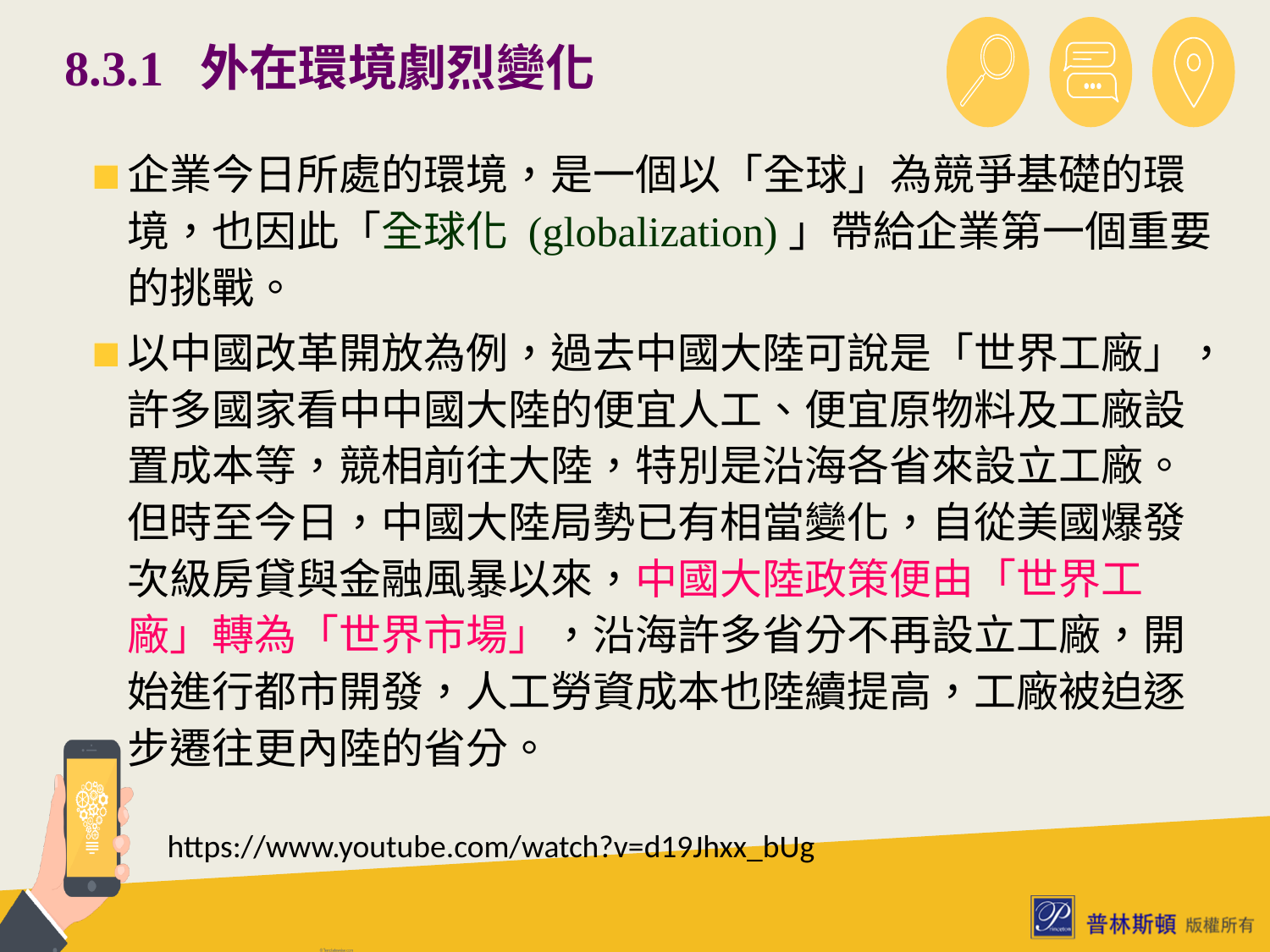

# 8.3.1  外在環境劇烈變化
企業今日所處的環境，是一個以「全球」為競爭基礎的環境，也因此「全球化 (globalization)」帶給企業第一個重要的挑戰。
以中國改革開放為例，過去中國大陸可說是「世界工廠」，許多國家看中中國大陸的便宜人工、便宜原物料及工廠設置成本等，競相前往大陸，特別是沿海各省來設立工廠。但時至今日，中國大陸局勢已有相當變化，自從美國爆發次級房貸與金融風暴以來，中國大陸政策便由「世界工廠」轉為「世界市場」，沿海許多省分不再設立工廠，開始進行都市開發，人工勞資成本也陸續提高，工廠被迫逐步遷往更內陸的省分。
https://www.youtube.com/watch?v=d19Jhxx_bUg